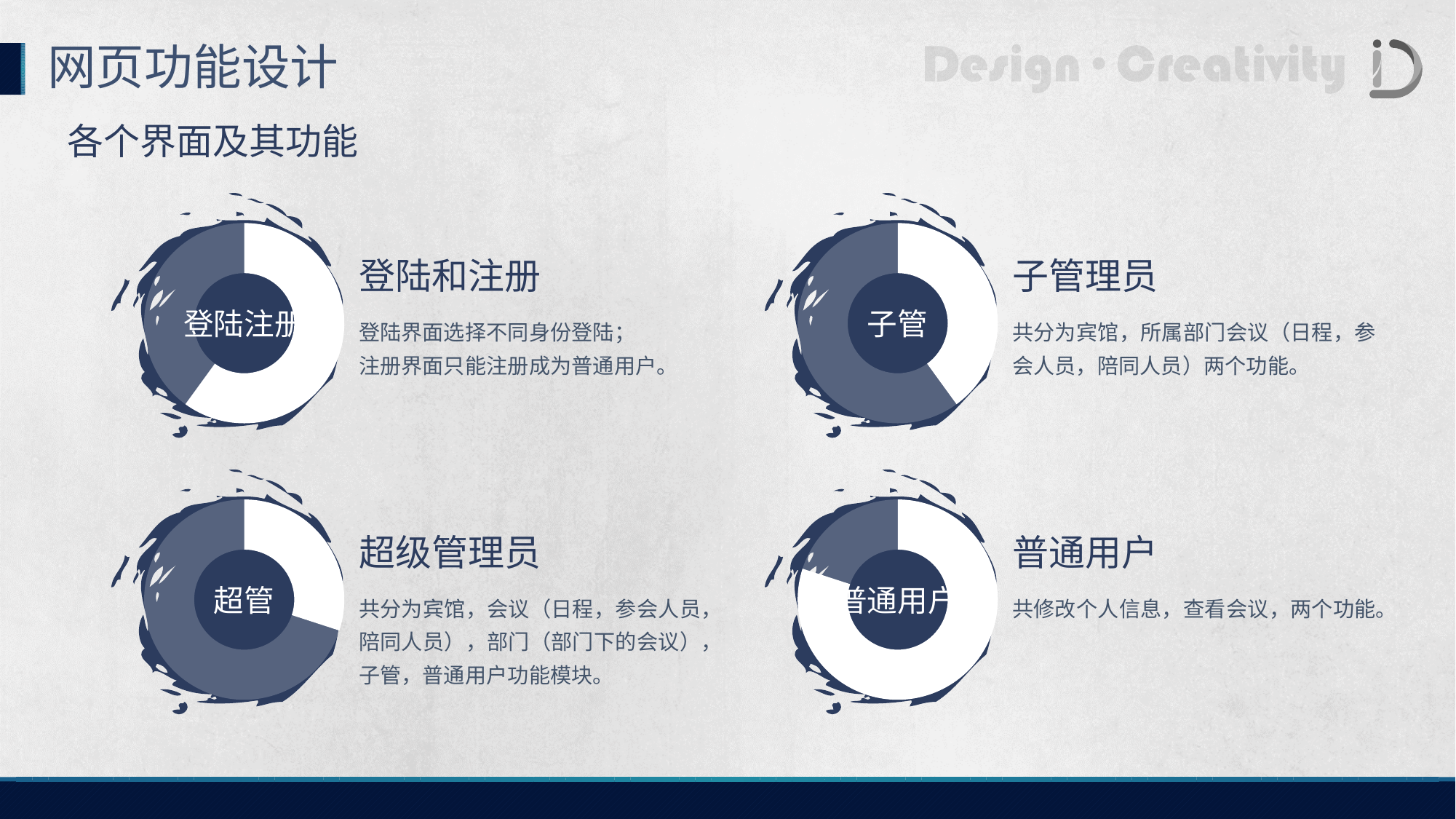

网页功能设计
各个界面及其功能

### Chart

| Category | 销售额 |
|---|---|
| 数据 | 0.6 |
| 辅助 | 0.4 |

### Chart

| Category | 销售额 |
|---|---|
| 数据 | 0.4 |
| 辅助 | 0.6 |
登陆和注册
子管理员
登陆注册
子管
登陆界面选择不同身份登陆；
注册界面只能注册成为普通用户。
共分为宾馆，所属部门会议（日程，参会人员，陪同人员）两个功能。

### Chart

| Category | 销售额 |
|---|---|
| 数据 | 0.3 |
| 辅助 | 0.7 |

### Chart

| Category | 销售额 |
|---|---|
| 数据 | 0.8 |
| 辅助 | 0.2 |
超级管理员
普通用户
超管
普通用户
共分为宾馆，会议（日程，参会人员，陪同人员），部门（部门下的会议），子管，普通用户功能模块。
共修改个人信息，查看会议，两个功能。